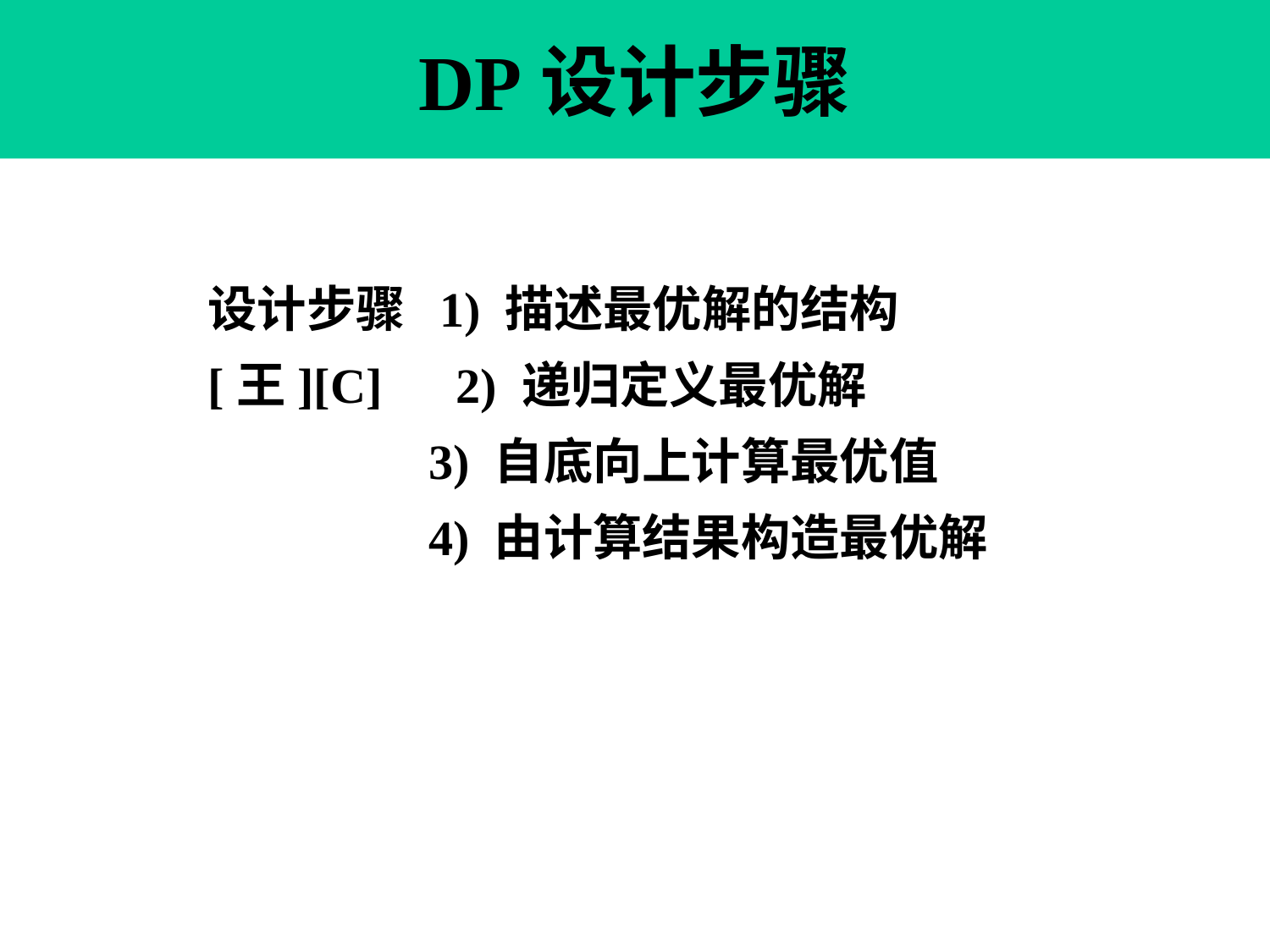

# DP设计步骤
设计步骤  1) 描述最优解的结构
[王][C]      2) 递归定义最优解
                  3) 自底向上计算最优值
                  4) 由计算结果构造最优解